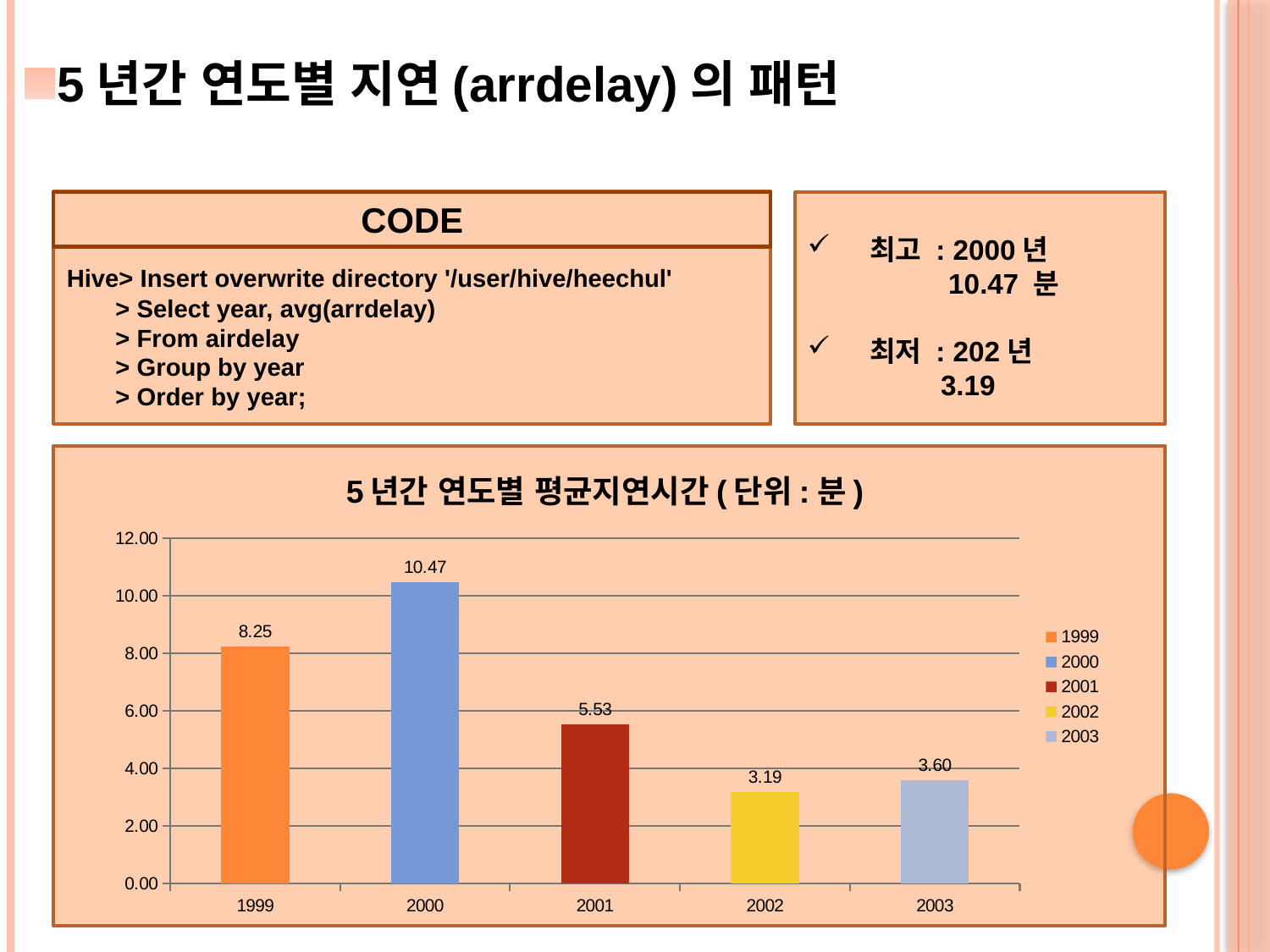

5년간 연도별 지연(arrdelay)의 패턴

CODE
Hive> Insert overwrite directory '/user/hive/heechul'
       > Select year, avg(arrdelay)
       > From airdelay
       > Group by year
       > Order by year;

  최고 : 2000년
                  10.47 분

  최저 : 202년
                 3.19

### Chart: 5년간 연도별 평균지연시간(단위:분)

| Category | avg(arrdelay) |
|---|---|
| 1999 | 8.24660103753382 |
| 2000 | 10.4728861002575 |
| 2001 | 5.52824873119061 |
| 2002 | 3.19124351175291 |
| 2003 | 3.59669409847312 |